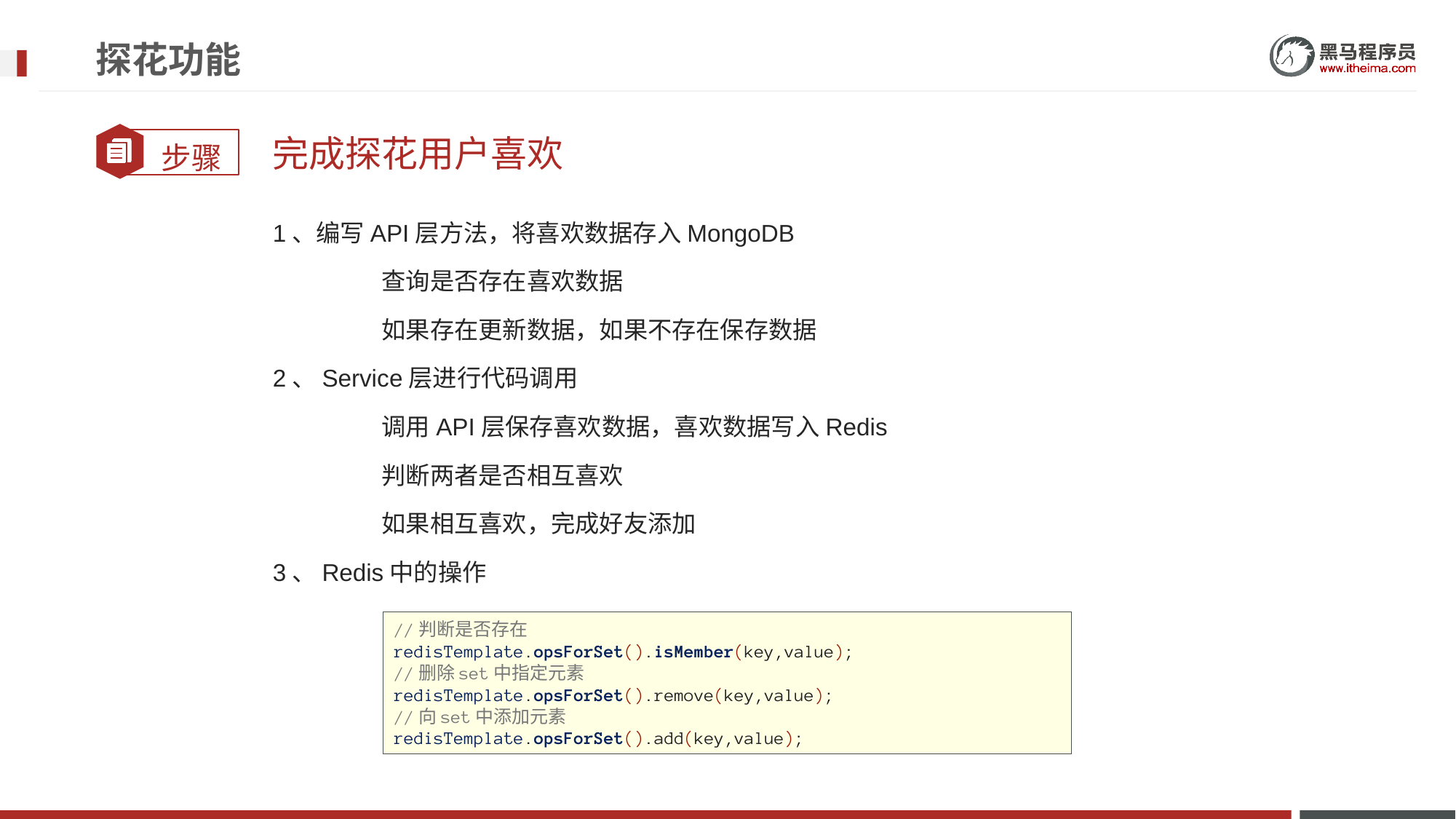

# 探花功能
完成探花用户喜欢
1、编写API层方法，将喜欢数据存入MongoDB
	查询是否存在喜欢数据
	如果存在更新数据，如果不存在保存数据
2、Service层进行代码调用
	调用API层保存喜欢数据，喜欢数据写入Redis
	判断两者是否相互喜欢
	如果相互喜欢，完成好友添加
3、Redis中的操作

//判断是否存在
redisTemplate.opsForSet().isMember(key,value);
//删除set中指定元素
redisTemplate.opsForSet().remove(key,value);
//向set中添加元素
redisTemplate.opsForSet().add(key,value);